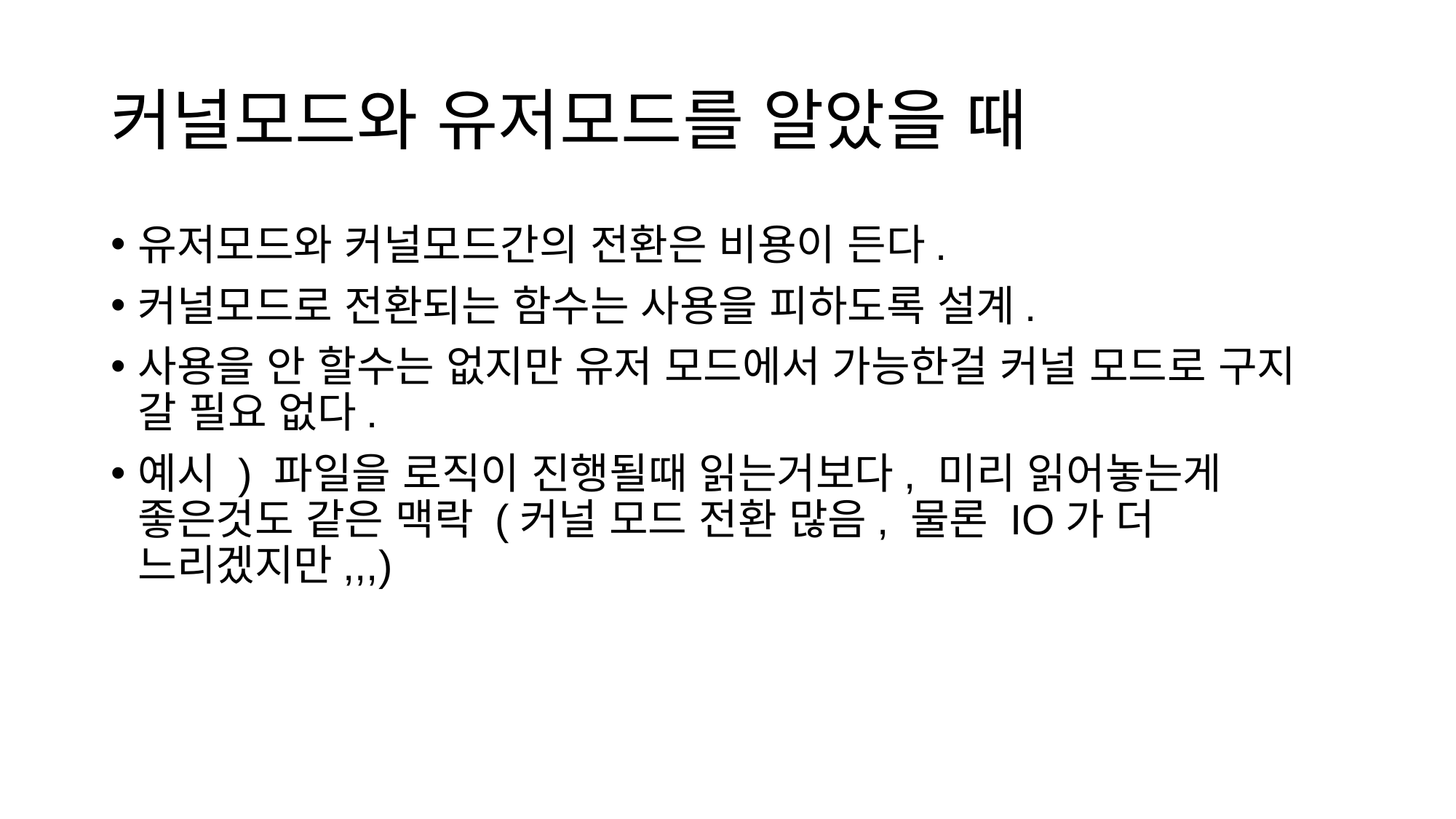

# 커널모드와 유저모드를 알았을 때
유저모드와 커널모드간의 전환은 비용이 든다.
커널모드로 전환되는 함수는 사용을 피하도록 설계.
사용을 안 할수는 없지만 유저 모드에서 가능한걸 커널 모드로 구지 갈 필요 없다.
예시 ) 파일을 로직이 진행될때 읽는거보다, 미리 읽어놓는게 좋은것도 같은 맥락 (커널 모드 전환 많음, 물론 IO가 더 느리겠지만,,,)